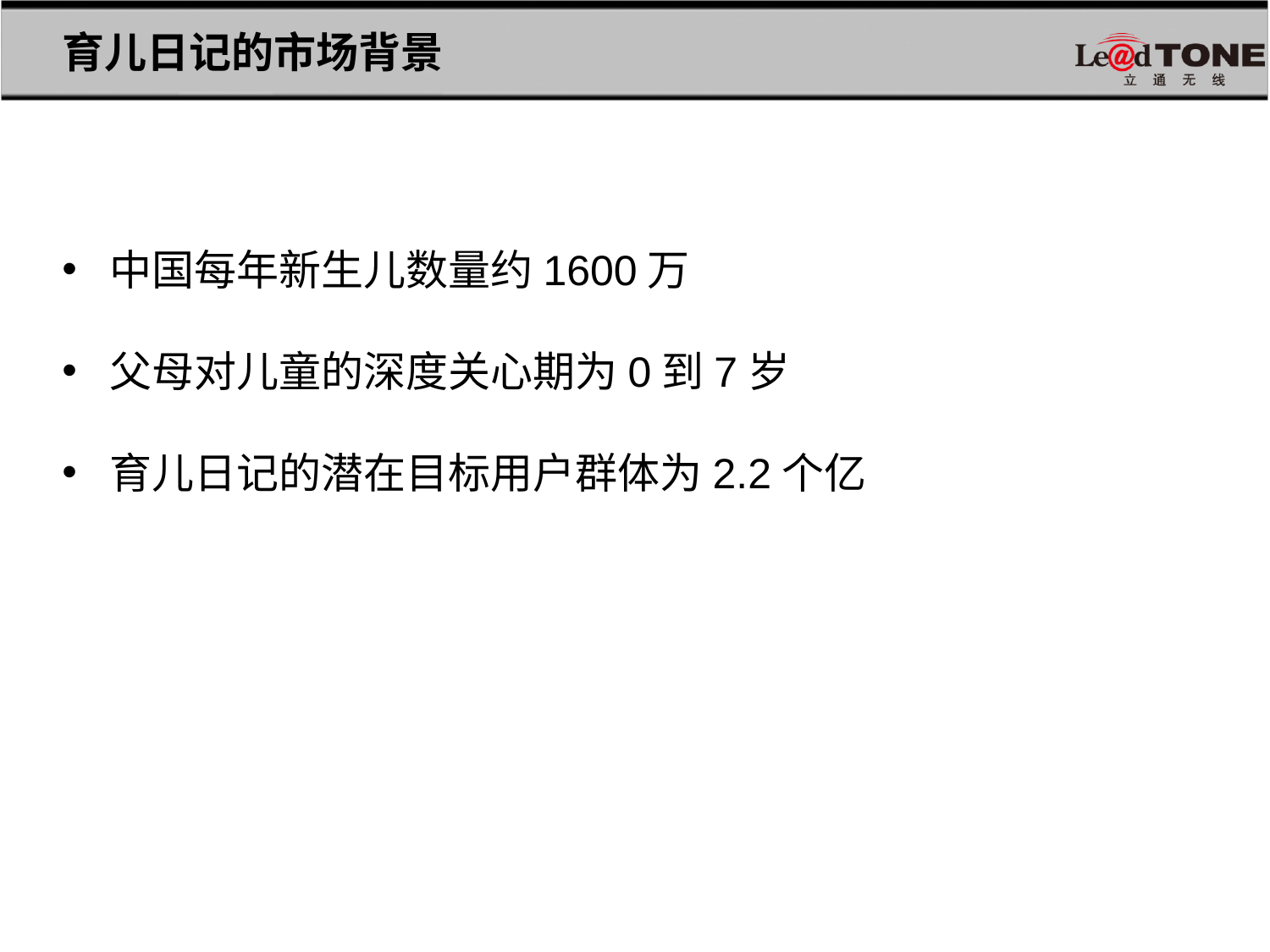

育儿日记的市场背景
中国每年新生儿数量约1600万
父母对儿童的深度关心期为0到7岁
育儿日记的潜在目标用户群体为2.2个亿